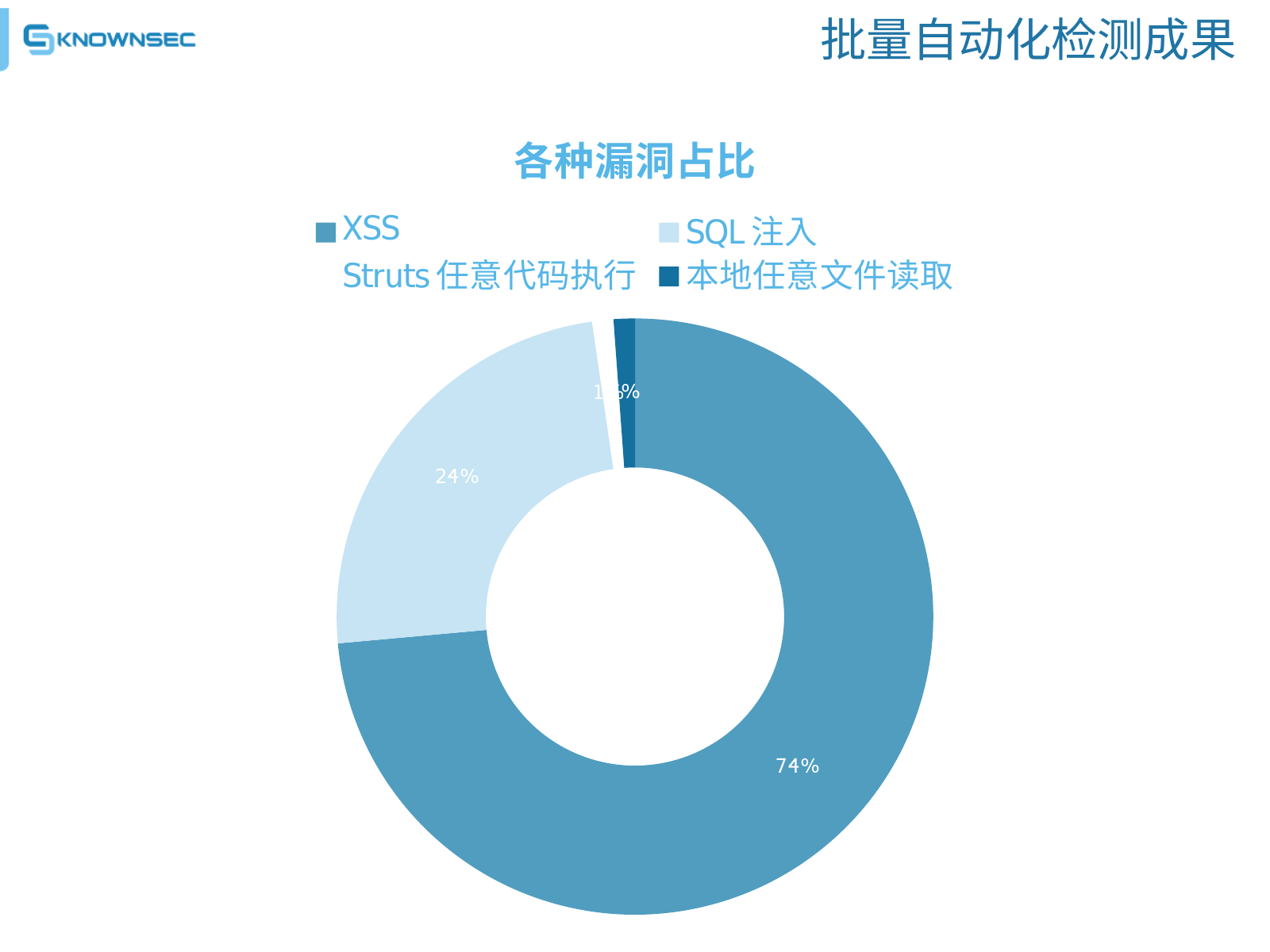

# 批量自动化检测成果

### Chart: 各种漏洞占比

| Category | 各种漏洞占比 |
|---|---|
| XSS | 128.0 |
| SQL注入 | 42.0 |
| Struts任意代码执行 | 2.0 |
| 本地任意文件读取 | 2.0 |